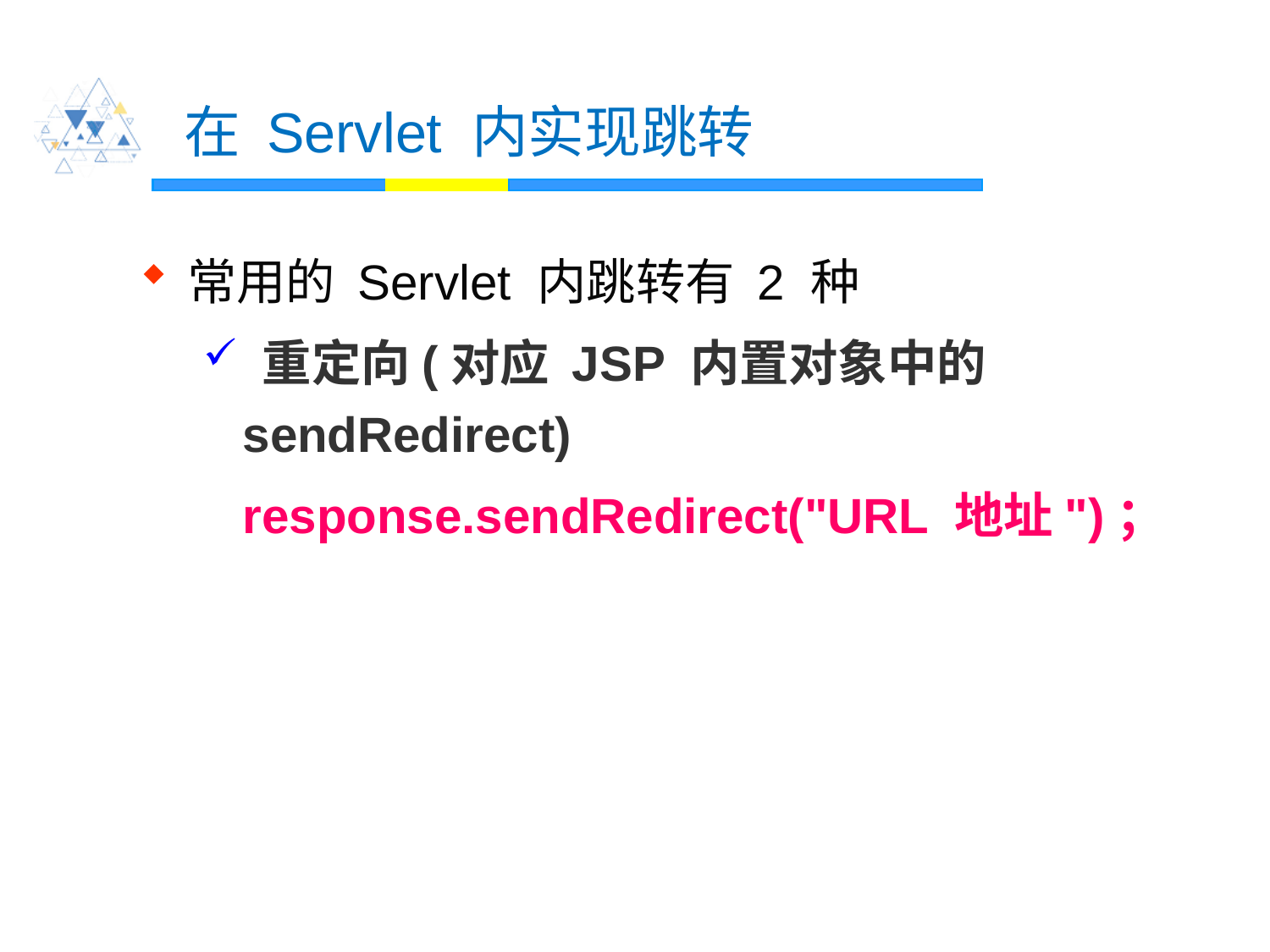

# 在 Servlet 内实现跳转
常用的 Servlet 内跳转有 2 种
 重定向(对应 JSP 内置对象中的 sendRedirect)
	response.sendRedirect("URL 地址")；